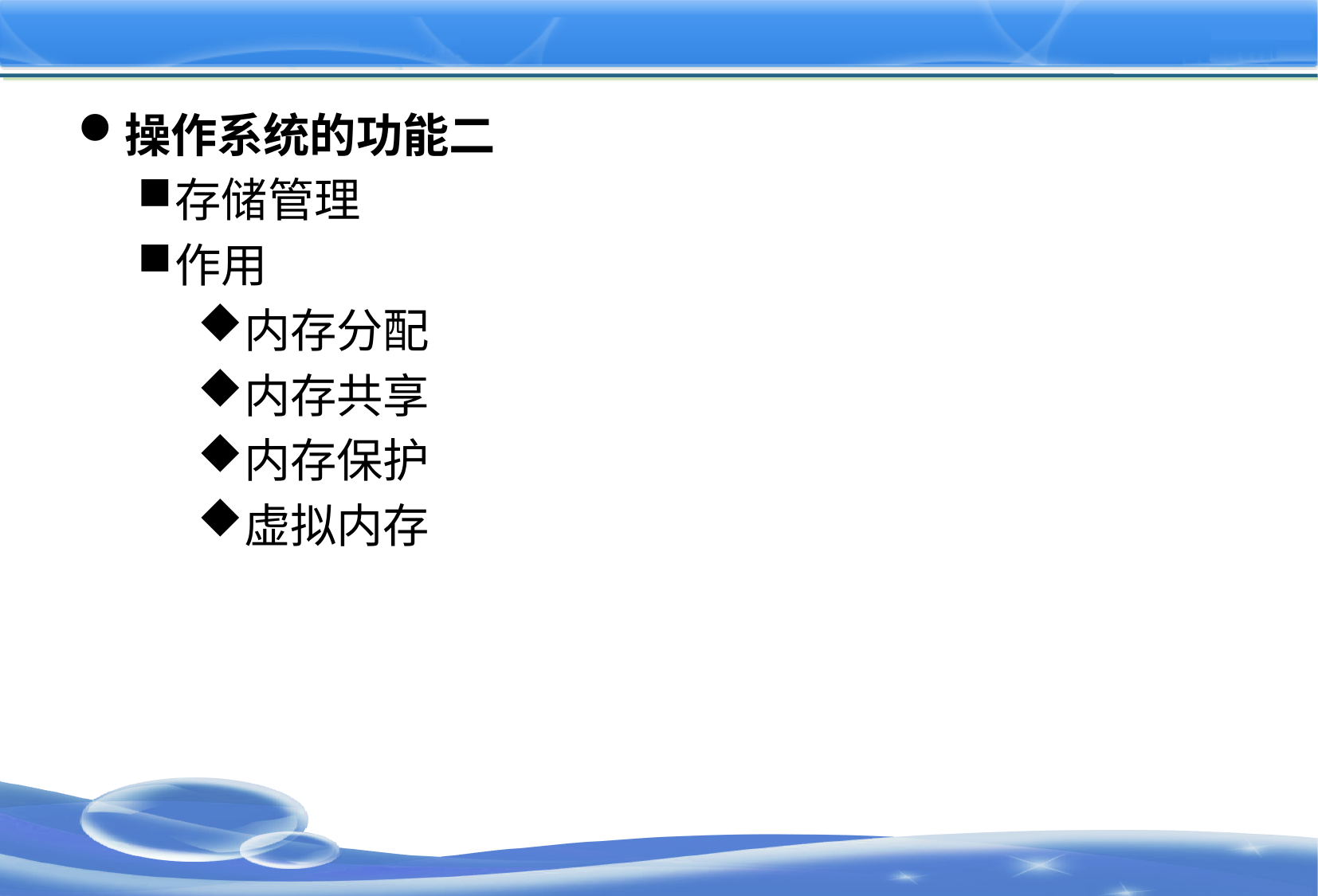

#
操作系统的功能二
存储管理
作用
内存分配
内存共享
内存保护
虚拟内存